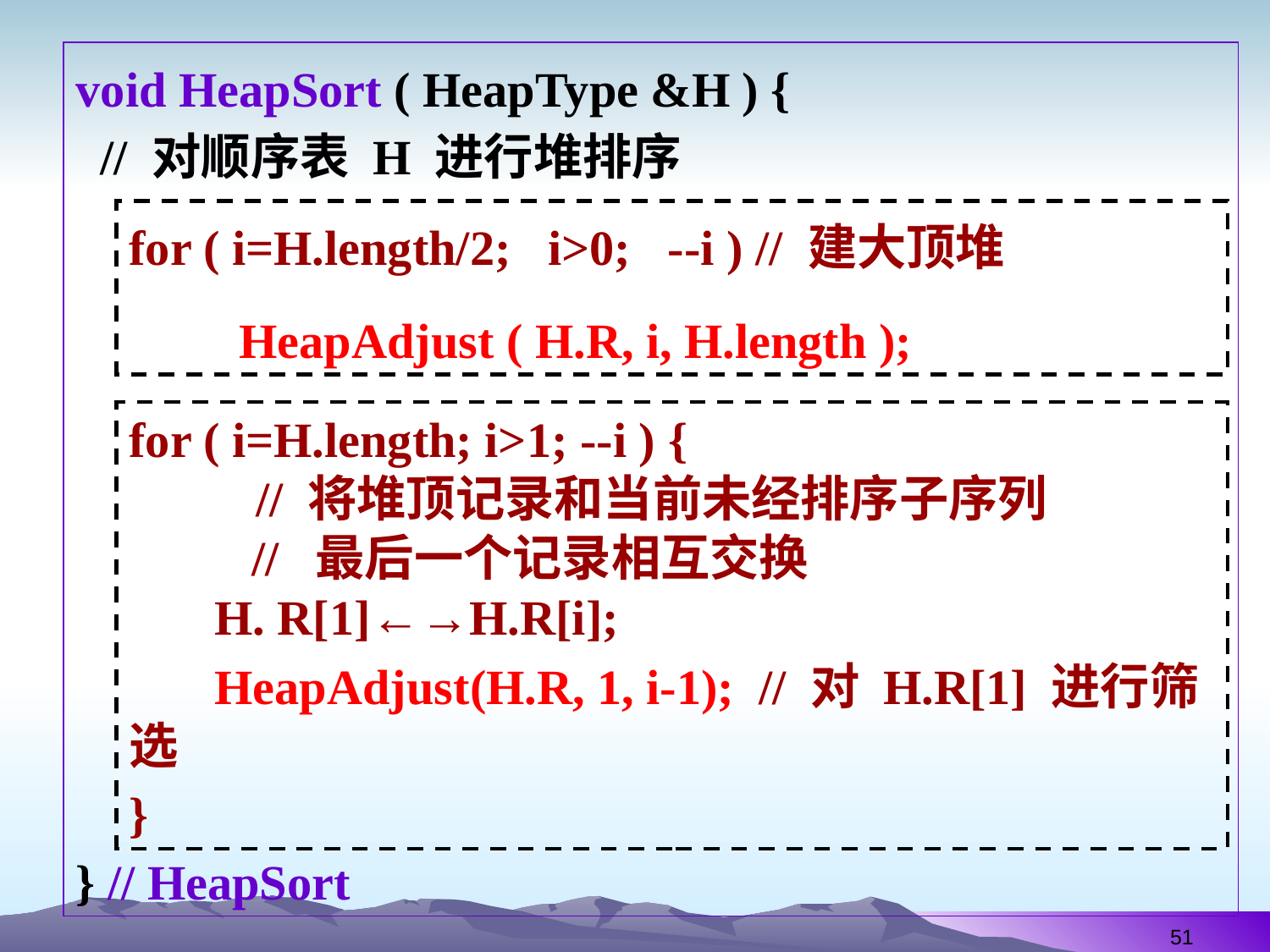

void HeapSort ( HeapType &H ) {
  // 对顺序表 H 进行堆排序

} // HeapSort
for ( i=H.length/2;   i>0;   --i ) // 建大顶堆
         HeapAdjust ( H.R, i, H.length );
for ( i=H.length; i>1; --i ) {
	// 将堆顶记录和当前未经排序子序列
          //  最后一个记录相互交换
       H. R[1]←→H.R[i];
       HeapAdjust(H.R, 1, i-1);  // 对 H.R[1] 进行筛选
}
51